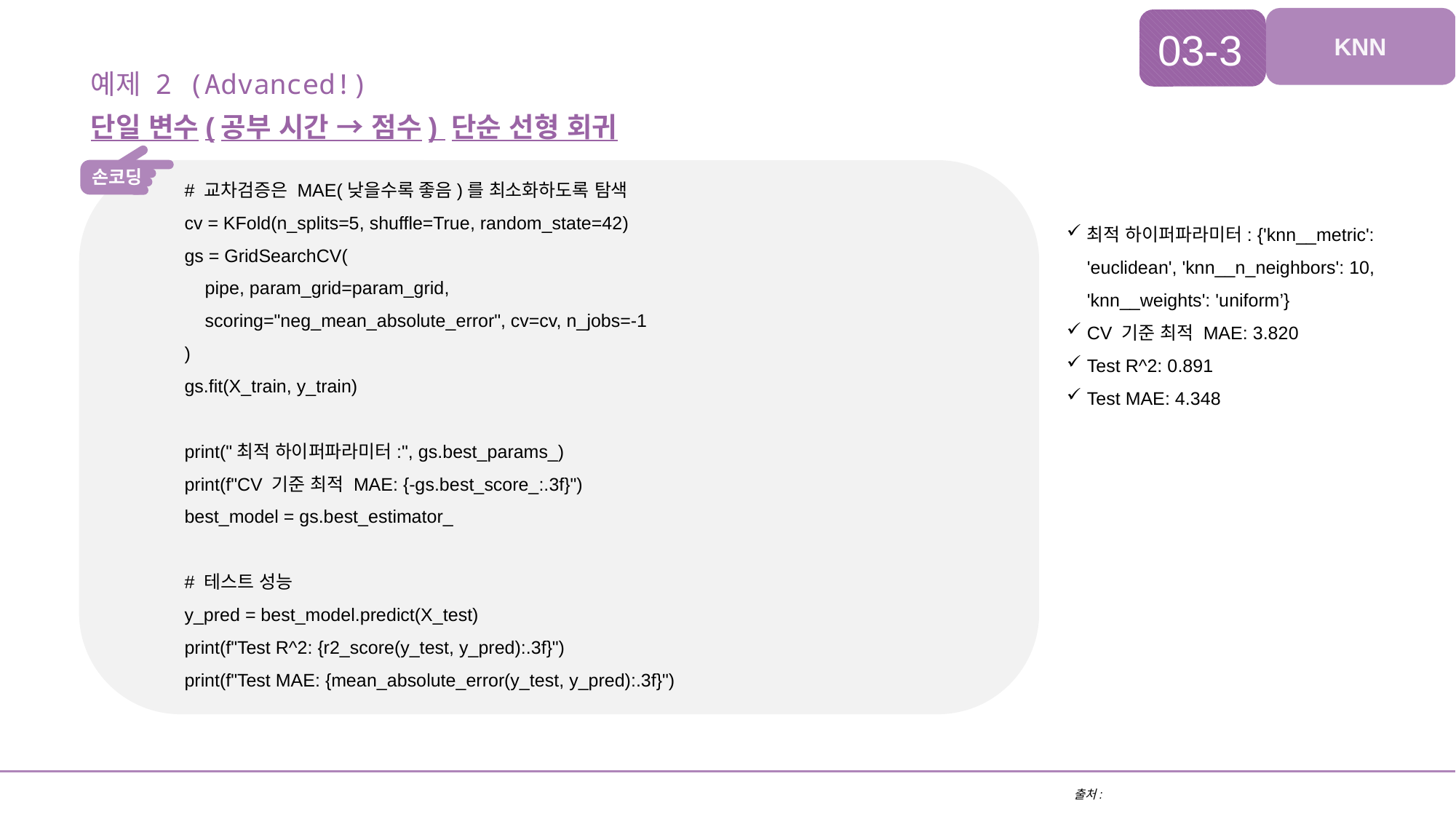

03-3
KNN
예제 2 (Advanced!)
단일 변수(공부 시간 → 점수) 단순 선형 회귀

손코딩
# 교차검증은 MAE(낮을수록 좋음)를 최소화하도록 탐색
cv = KFold(n_splits=5, shuffle=True, random_state=42)
gs = GridSearchCV(
    pipe, param_grid=param_grid,
    scoring="neg_mean_absolute_error", cv=cv, n_jobs=-1
)
gs.fit(X_train, y_train)

print("최적 하이퍼파라미터:", gs.best_params_)
print(f"CV 기준 최적 MAE: {-gs.best_score_:.3f}")
best_model = gs.best_estimator_

# 테스트 성능
y_pred = best_model.predict(X_test)
print(f"Test R^2: {r2_score(y_test, y_pred):.3f}")
print(f"Test MAE: {mean_absolute_error(y_test, y_pred):.3f}")
최적 하이퍼파라미터: {'knn__metric': 'euclidean', 'knn__n_neighbors': 10, 'knn__weights': 'uniform’}
CV 기준 최적 MAE: 3.820
Test R^2: 0.891
Test MAE: 4.348
출처: